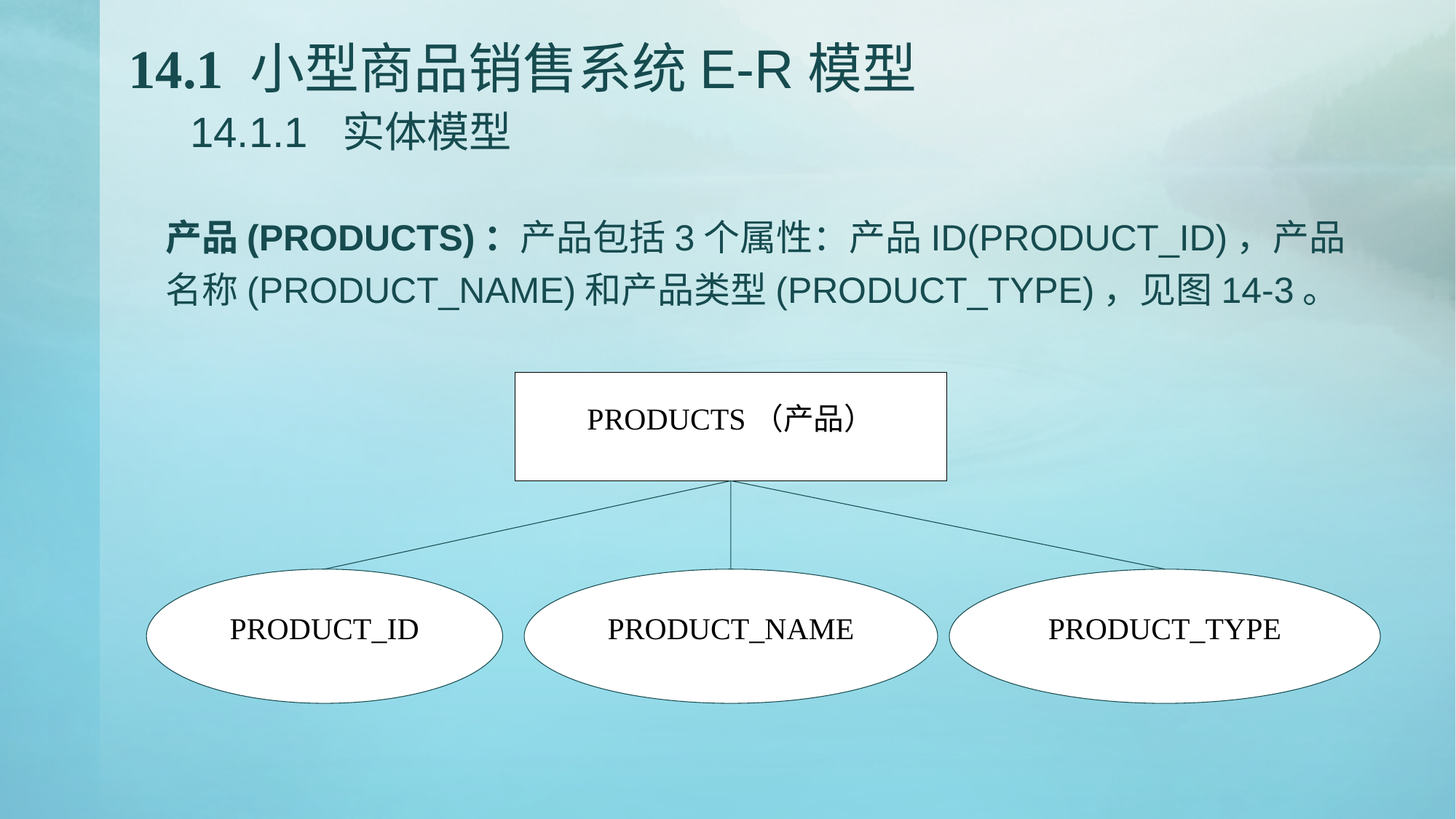

# 14.1 小型商品销售系统E-R模型 14.1.1  实体模型
产品(PRODUCTS)：产品包括3个属性：产品ID(PRODUCT_ID)，产品名称(PRODUCT_NAME)和产品类型(PRODUCT_TYPE)，见图14-3。

PRODUCTS（产品）
PRODUCT_ID
PRODUCT_NAME
PRODUCT_TYPE